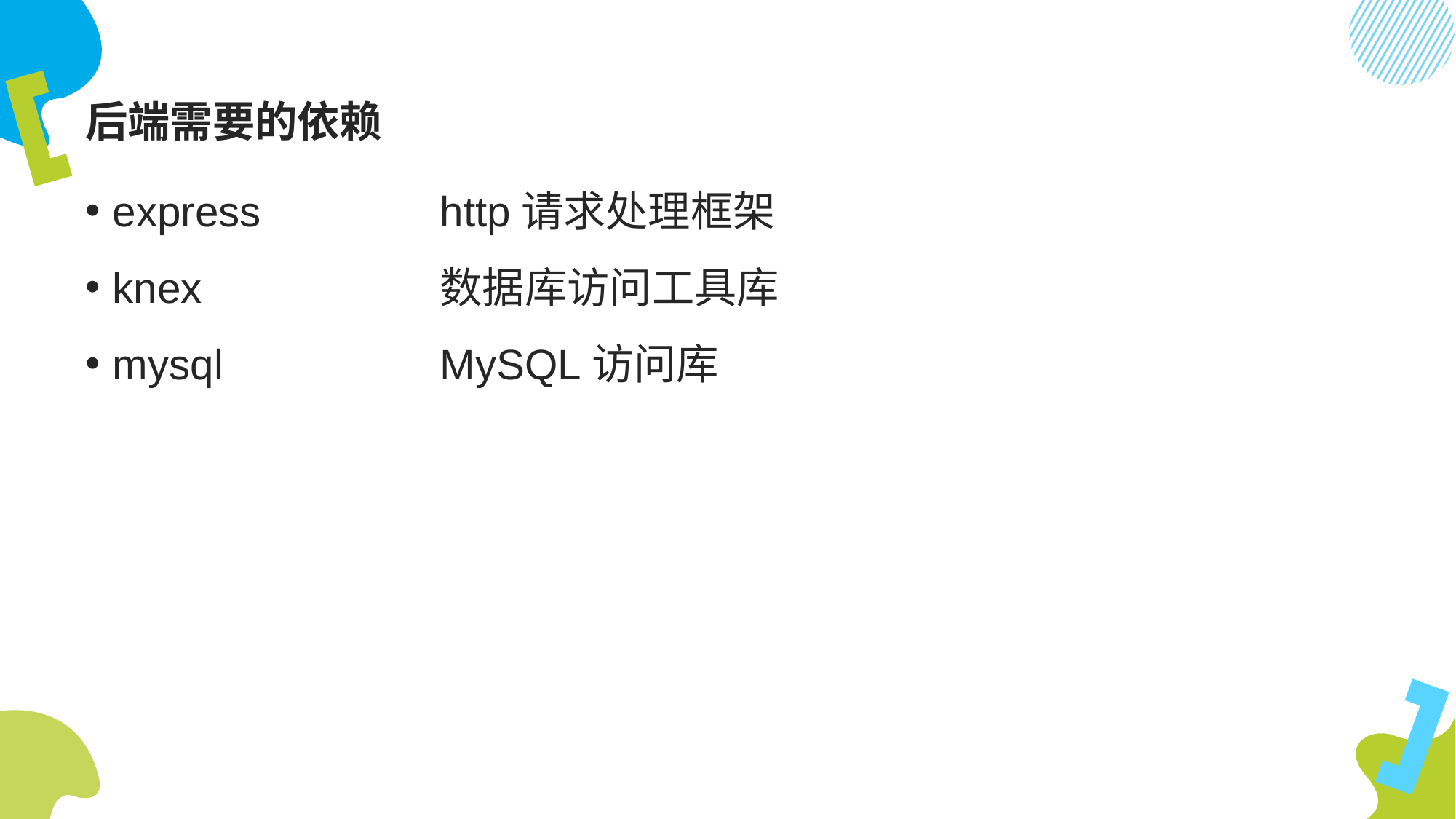

# 后端需要的依赖
express		http请求处理框架
knex			数据库访问工具库
mysql		MySQL访问库